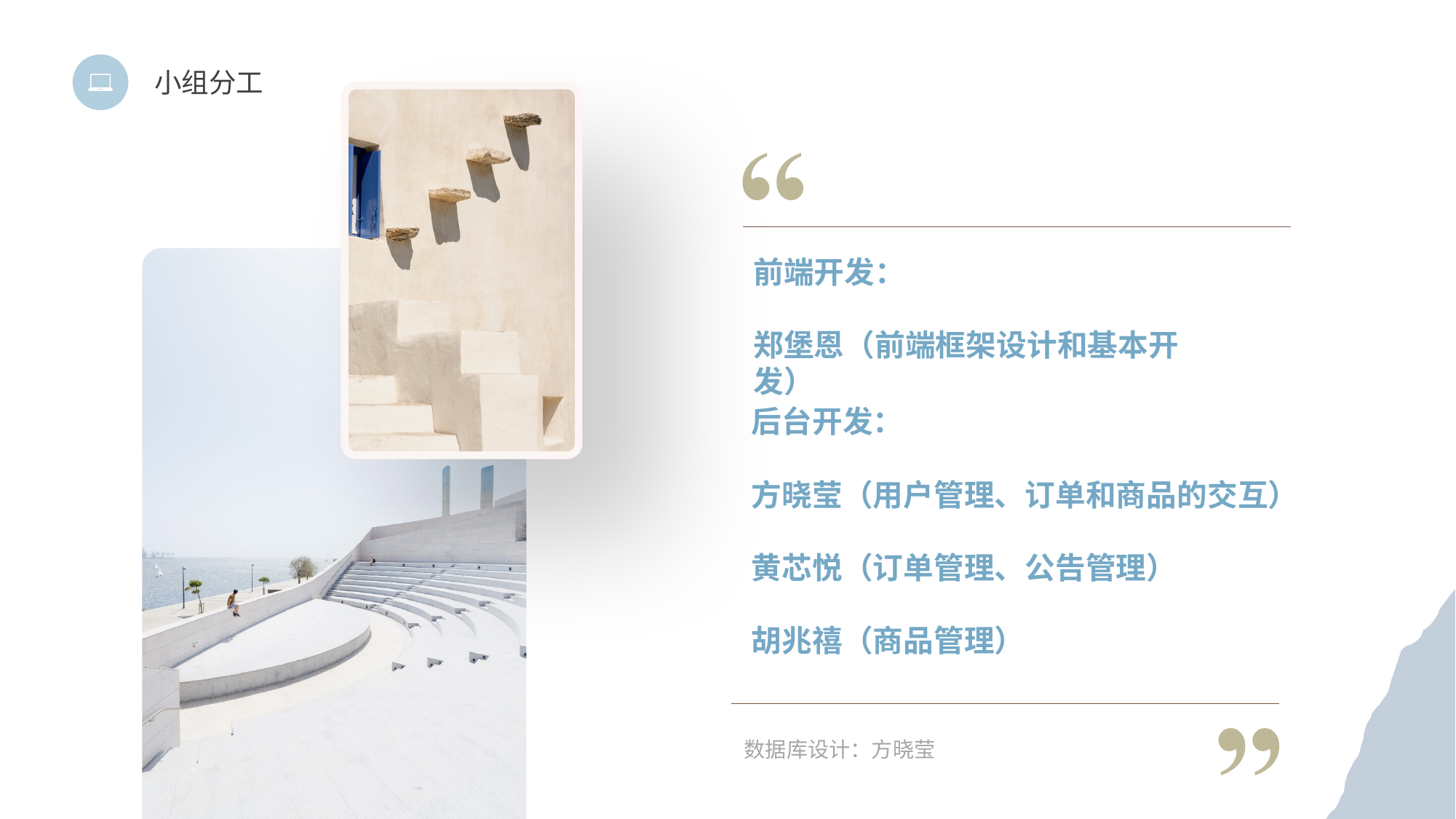

小组分工

前端开发：

郑堡恩（前端框架设计和基本开发）
后台开发：

方晓莹（用户管理、订单和商品的交互）

黄芯悦（订单管理、公告管理）

胡兆禧（商品管理）

数据库设计：方晓莹